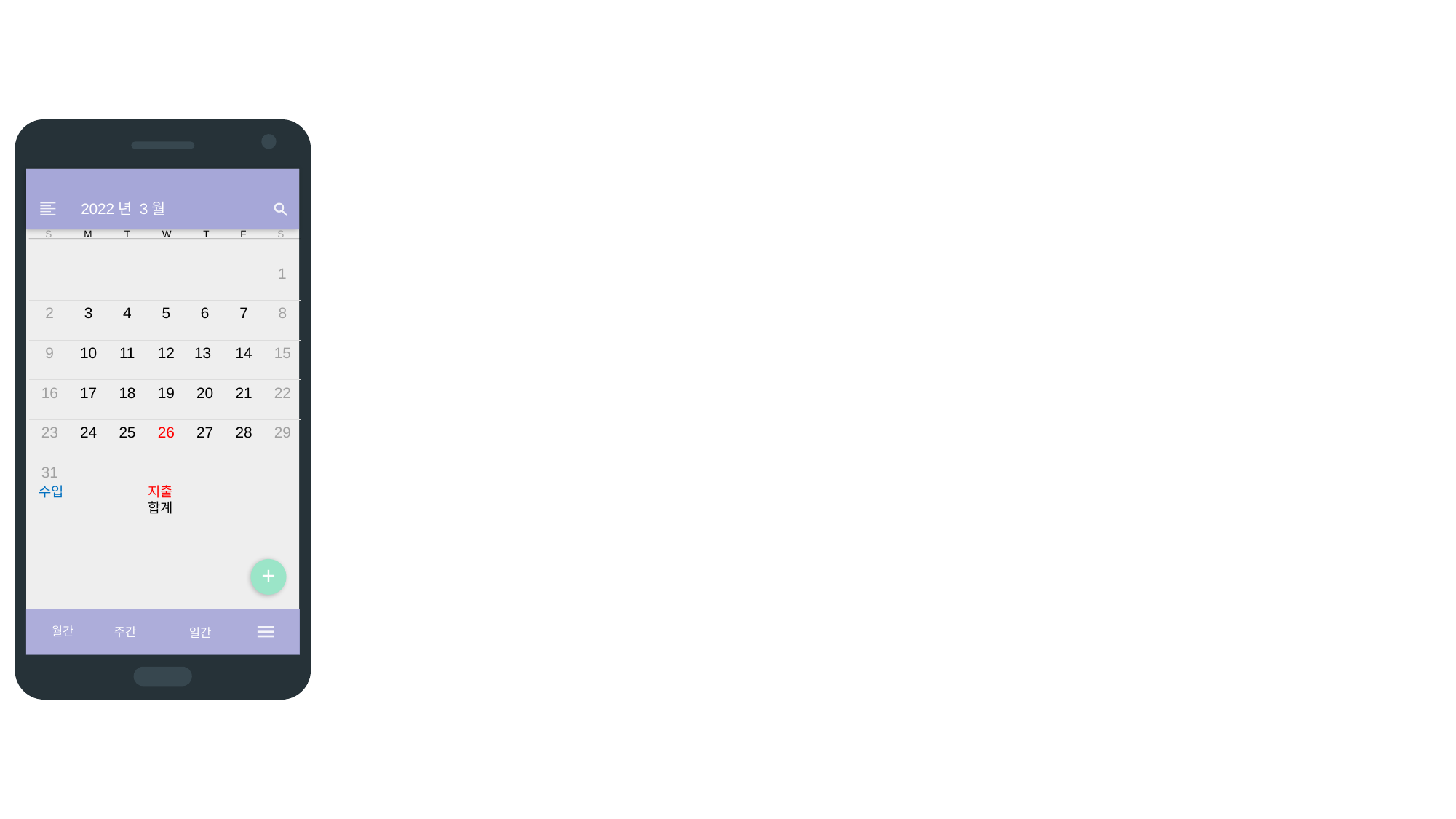

2022년 3월

S
M
T
W
T
F
S
1
2
3
4
5
6
7
8
9
10
11
12
14
15
16
17
18
19
20
21
22
26
23
24
25
27
28
29
31

13
수입	지출
	합계
+

월간
주간
일간